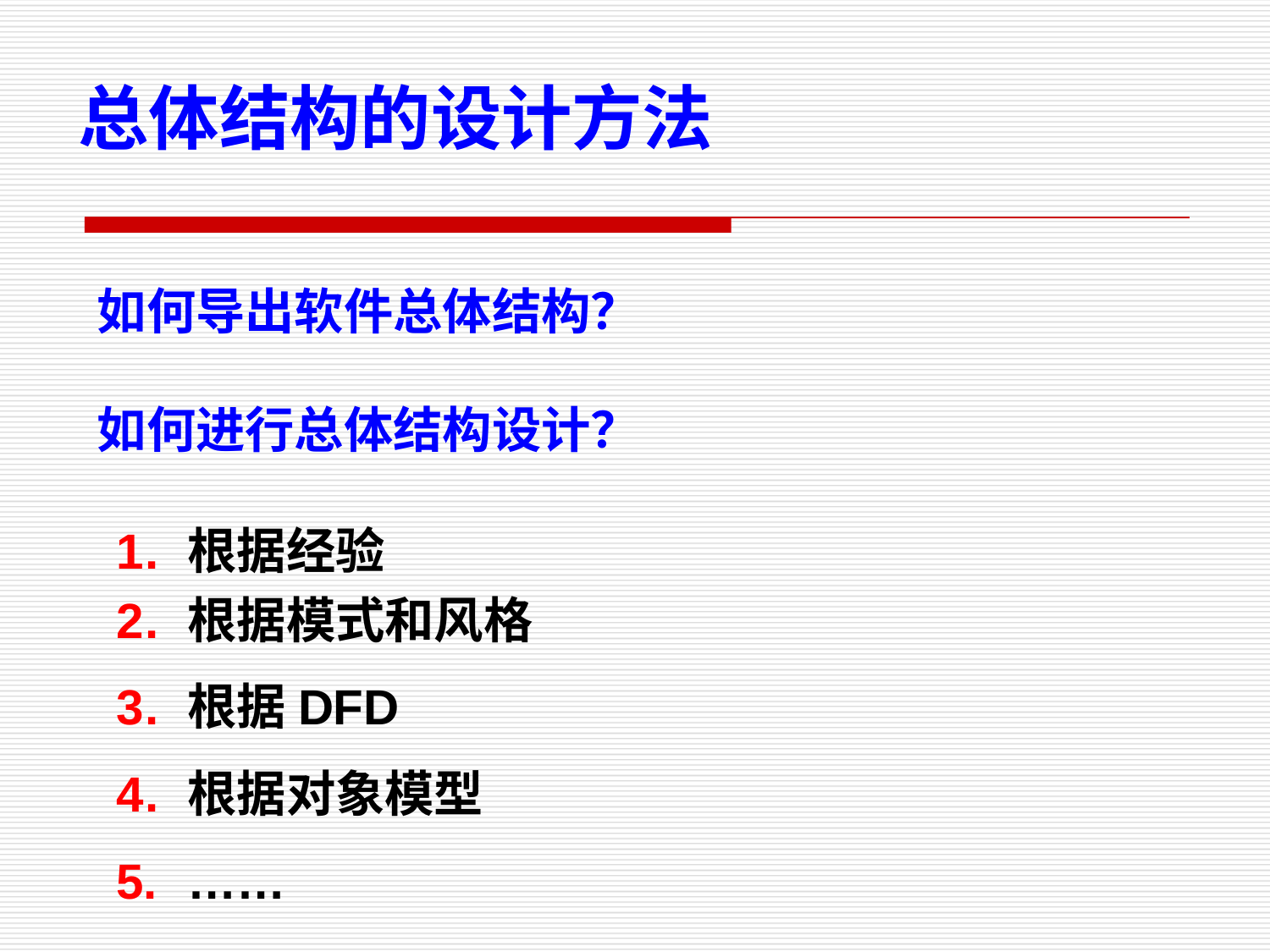

总体结构的设计方法
如何导出软件总体结构？

如何进行总体结构设计？
根据经验
根据模式和风格
根据DFD
根据对象模型
……